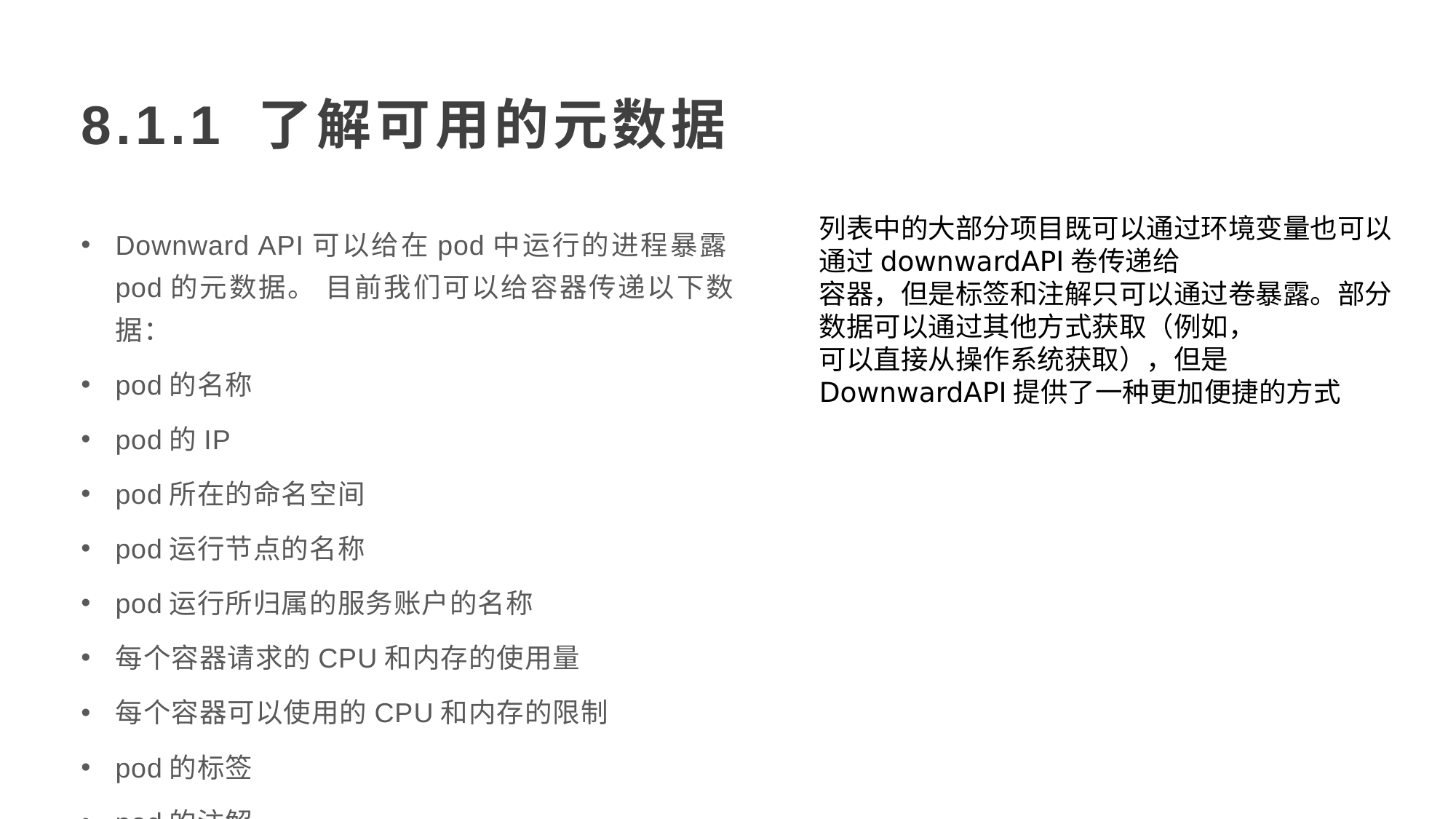

8.1.1 了解可用的元数据
列表中的大部分项目既可以通过环境变量也可以通过downwardAPI卷传递给
容器，但是标签和注解只可以通过卷暴露。部分数据可以通过其他方式获取（例如，
可以直接从操作系统获取），但是DownwardAPI提供了一种更加便捷的方式
Downward API可以给在pod中运行的进程暴露pod的元数据。 目前我们可以给容器传递以下数据：
pod的名称
pod的IP
pod所在的命名空间
pod运行节点的名称
pod运行所归属的服务账户的名称
每个容器请求的CPU和内存的使用量
每个容器可以使用的CPU和内存的限制
pod的标签
pod的注解
6